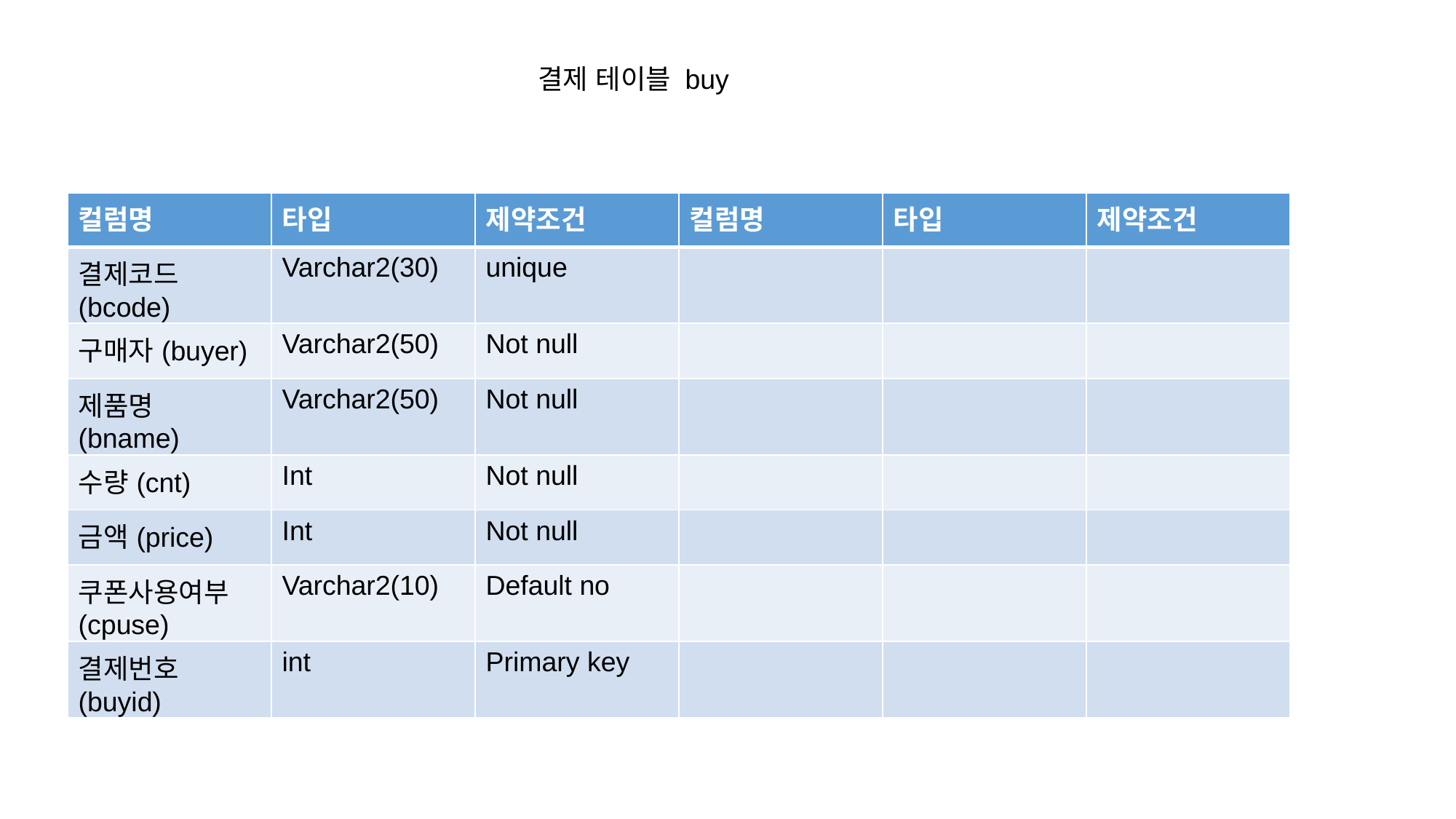

결제 테이블 buy
| 컬럼명 | 타입 | 제약조건 | 컬럼명 | 타입 | 제약조건 |
| --- | --- | --- | --- | --- | --- |
| 결제코드(bcode) | Varchar2(30) | unique |  |  |  |
| 구매자(buyer) | Varchar2(50) | Not null |  |  |  |
| 제품명(bname) | Varchar2(50) | Not null |  |  |  |
| 수량(cnt) | Int | Not null |  |  |  |
| 금액(price) | Int | Not null |  |  |  |
| 쿠폰사용여부(cpuse) | Varchar2(10) | Default no |  |  |  |
| 결제번호(buyid) | int | Primary key |  |  |  |